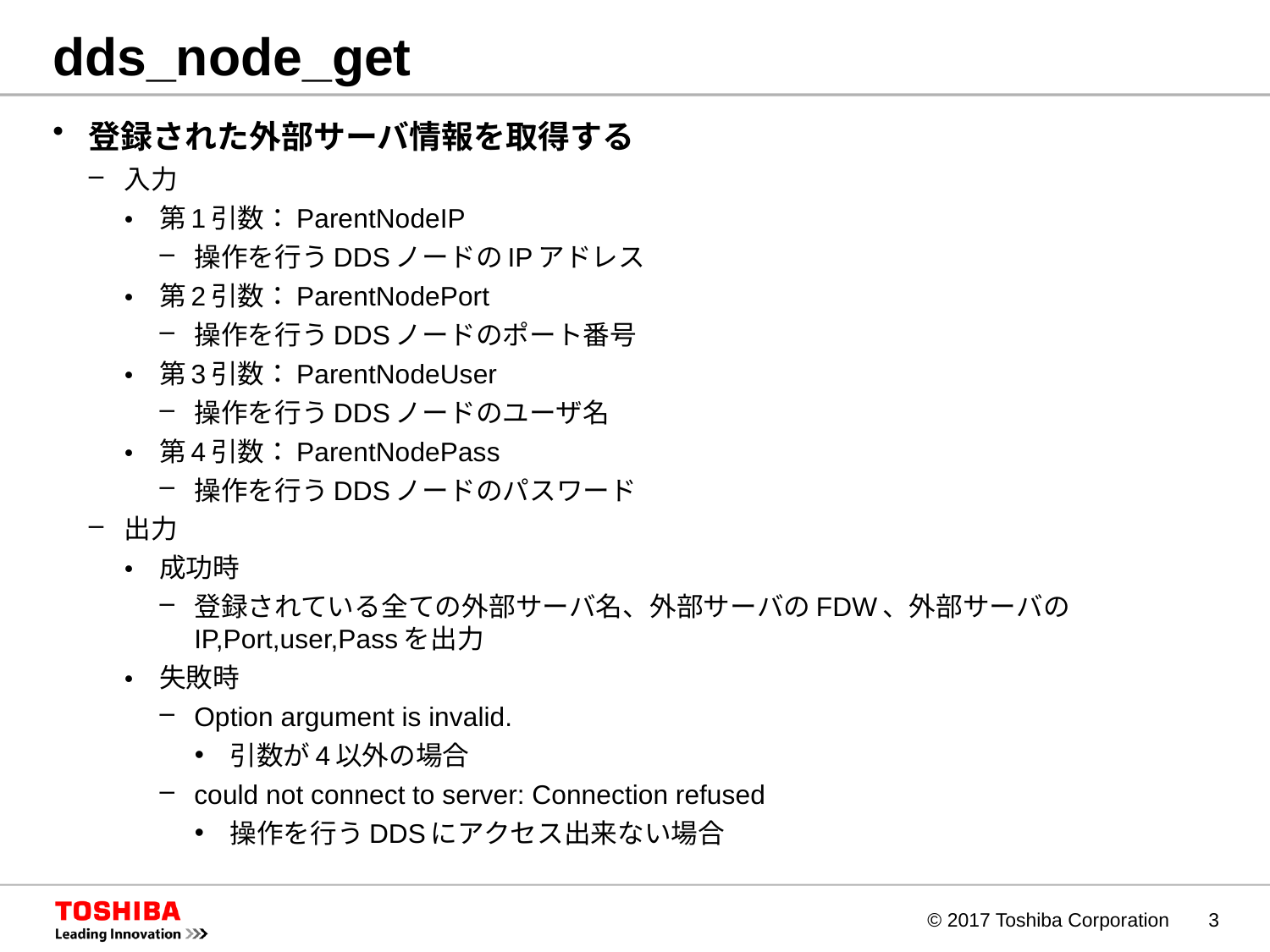

# dds_node_get
登録された外部サーバ情報を取得する
入力
第1引数：ParentNodeIP
操作を行うDDSノードのIPアドレス
第2引数：ParentNodePort
操作を行うDDSノードのポート番号
第3引数：ParentNodeUser
操作を行うDDSノードのユーザ名
第4引数：ParentNodePass
操作を行うDDSノードのパスワード
出力
成功時
登録されている全ての外部サーバ名、外部サーバのFDW、外部サーバのIP,Port,user,Passを出力
失敗時
Option argument is invalid.
引数が4以外の場合
could not connect to server: Connection refused
操作を行うDDSにアクセス出来ない場合